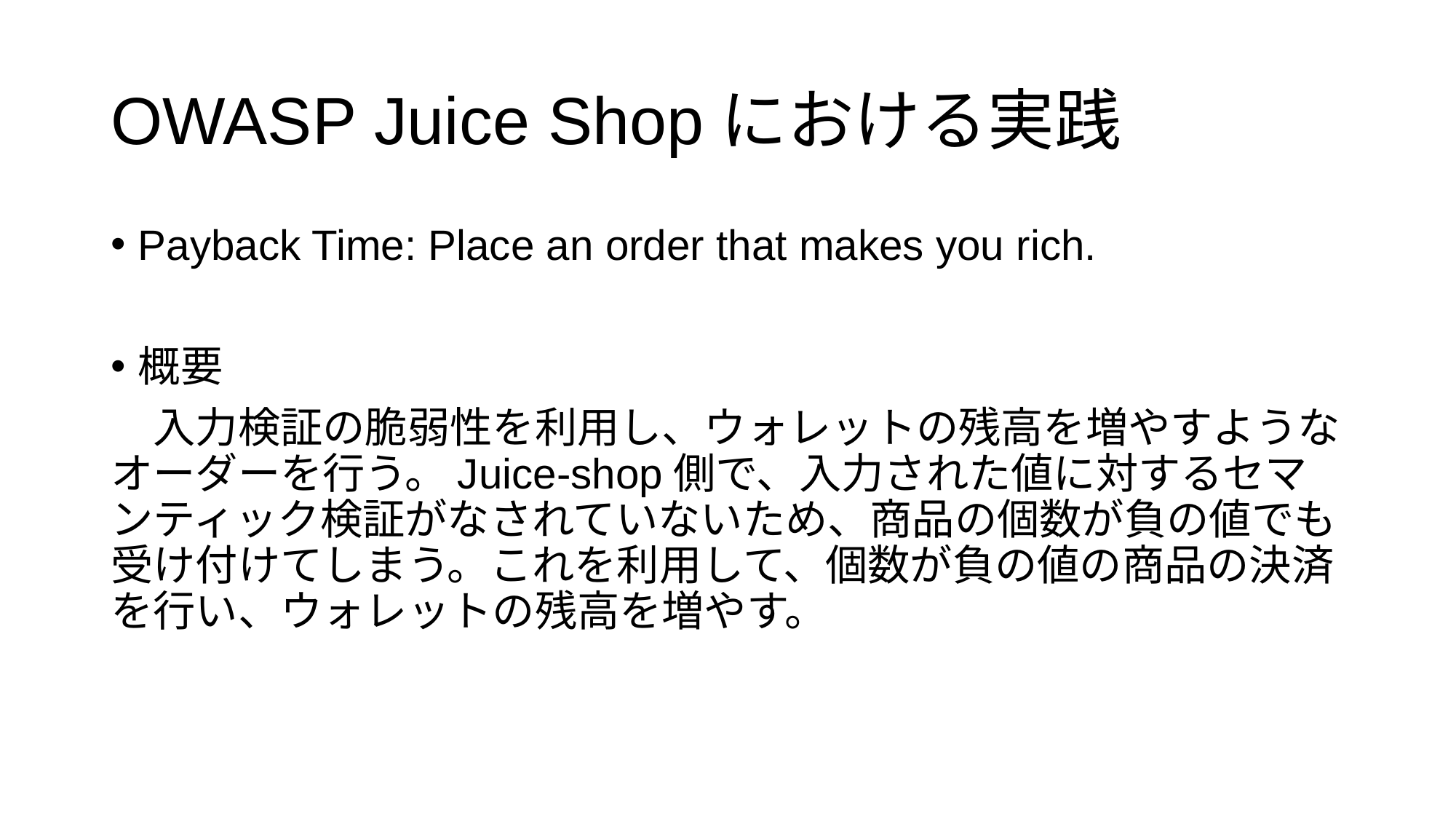

# OWASP Juice Shopにおける実践
Payback Time: Place an order that makes you rich.

概要
　入力検証の脆弱性を利用し、ウォレットの残高を増やすようなオーダーを行う。Juice-shop側で、入力された値に対するセマンティック検証がなされていないため、商品の個数が負の値でも受け付けてしまう。これを利用して、個数が負の値の商品の決済を行い、ウォレットの残高を増やす。